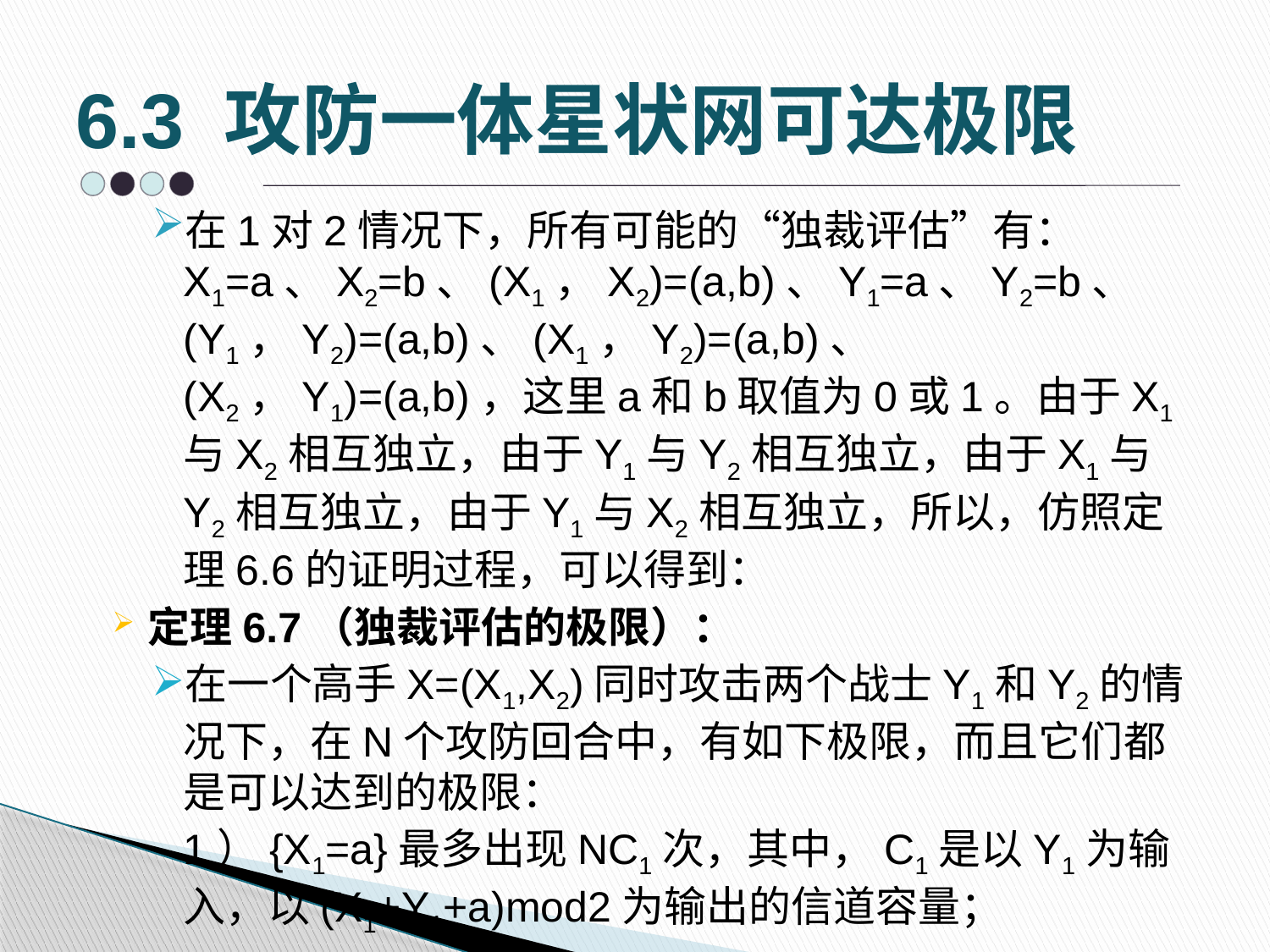

# 6.3 攻防一体星状网可达极限

在1对2情况下，所有可能的“独裁评估”有：X1=a、X2=b、(X1，X2)=(a,b)、Y1=a、Y2=b、(Y1，Y2)=(a,b)、(X1，Y2)=(a,b)、(X2，Y1)=(a,b)，这里a和b取值为0或1。由于X1与X2相互独立，由于Y1与Y2相互独立，由于X1与Y2相互独立，由于Y1与X2相互独立，所以，仿照定理6.6的证明过程，可以得到：
定理6.7（独裁评估的极限）：
在一个高手X=(X1,X2)同时攻击两个战士Y1和Y2的情况下，在N个攻防回合中，有如下极限，而且它们都是可以达到的极限：
	1）{X1=a}最多出现NC1次，其中，C1是以Y1为输入，以(X1+Y1+a)mod2为输出的信道容量；